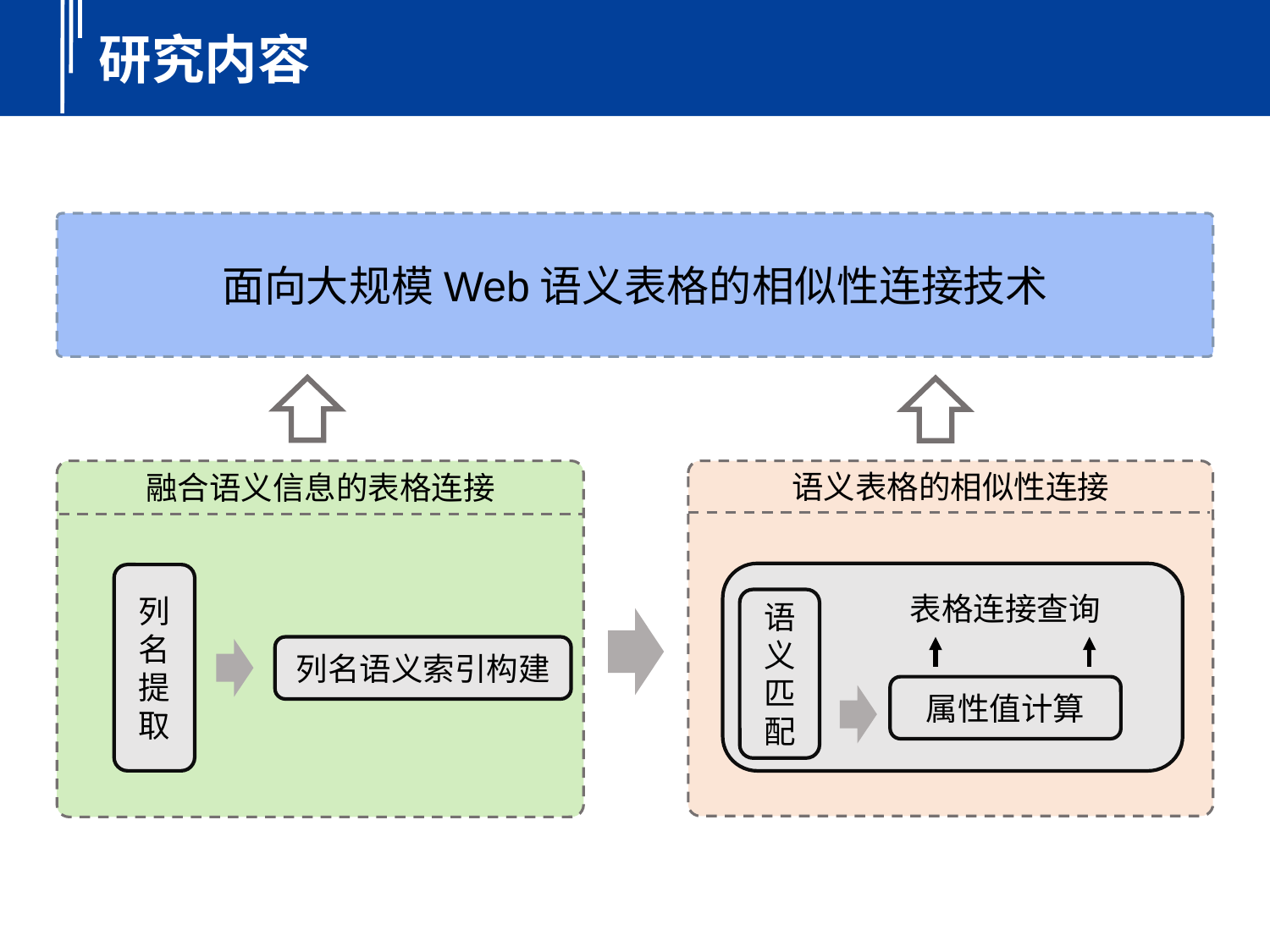

研究内容
面向大规模Web语义表格的相似性连接技术

语义表格的相似性连接
融合语义信息的表格连接

表格连接查询

列名提取
属性值计算

语义匹配
列名语义索引构建

15